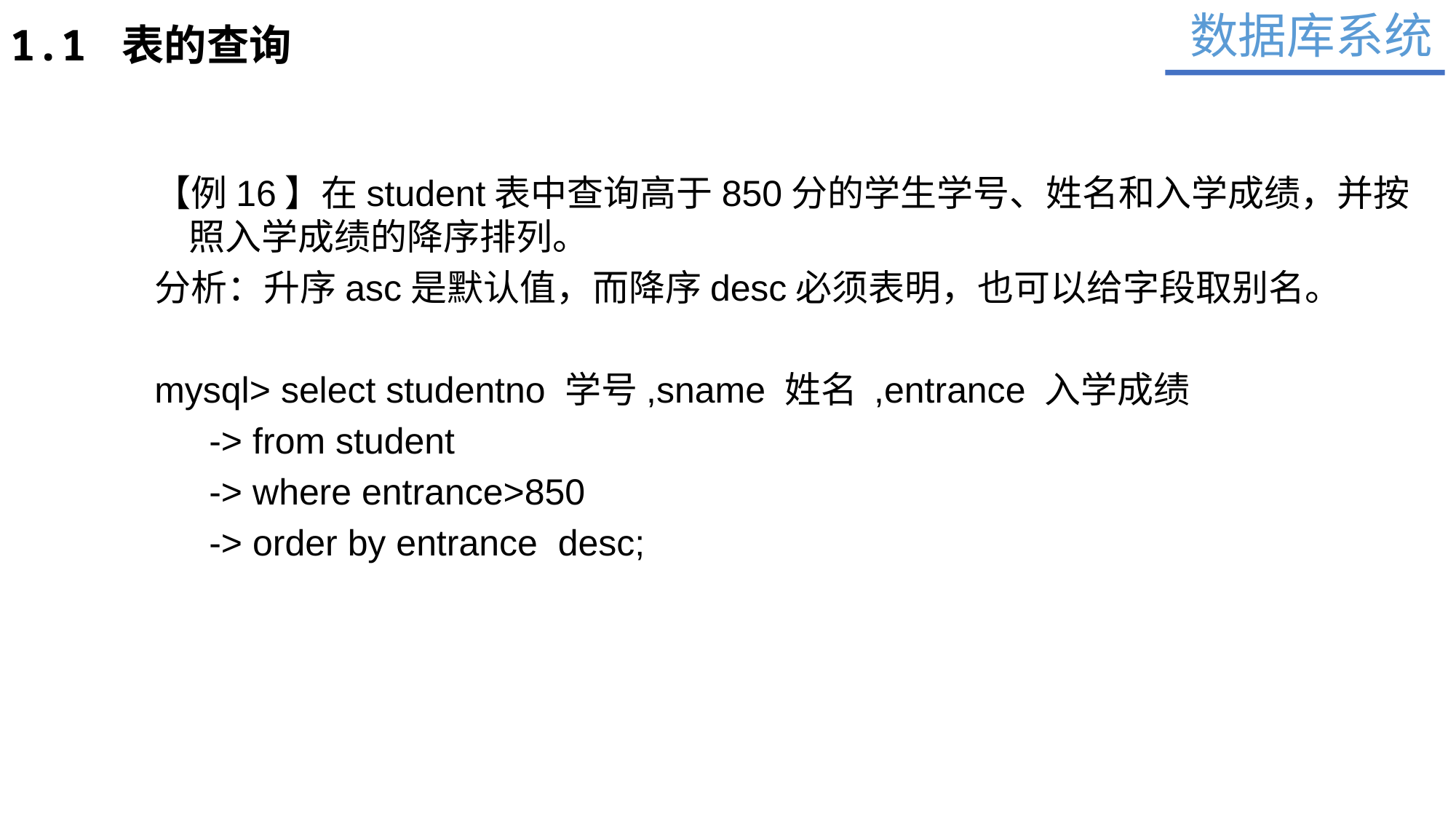

数据库系统
1.1 表的查询

【例16】在student表中查询高于850分的学生学号、姓名和入学成绩，并按照入学成绩的降序排列。
分析：升序asc是默认值，而降序desc必须表明，也可以给字段取别名。

mysql> select studentno 学号,sname 姓名 ,entrance 入学成绩
-> from student
-> where entrance>850
-> order by entrance  desc;